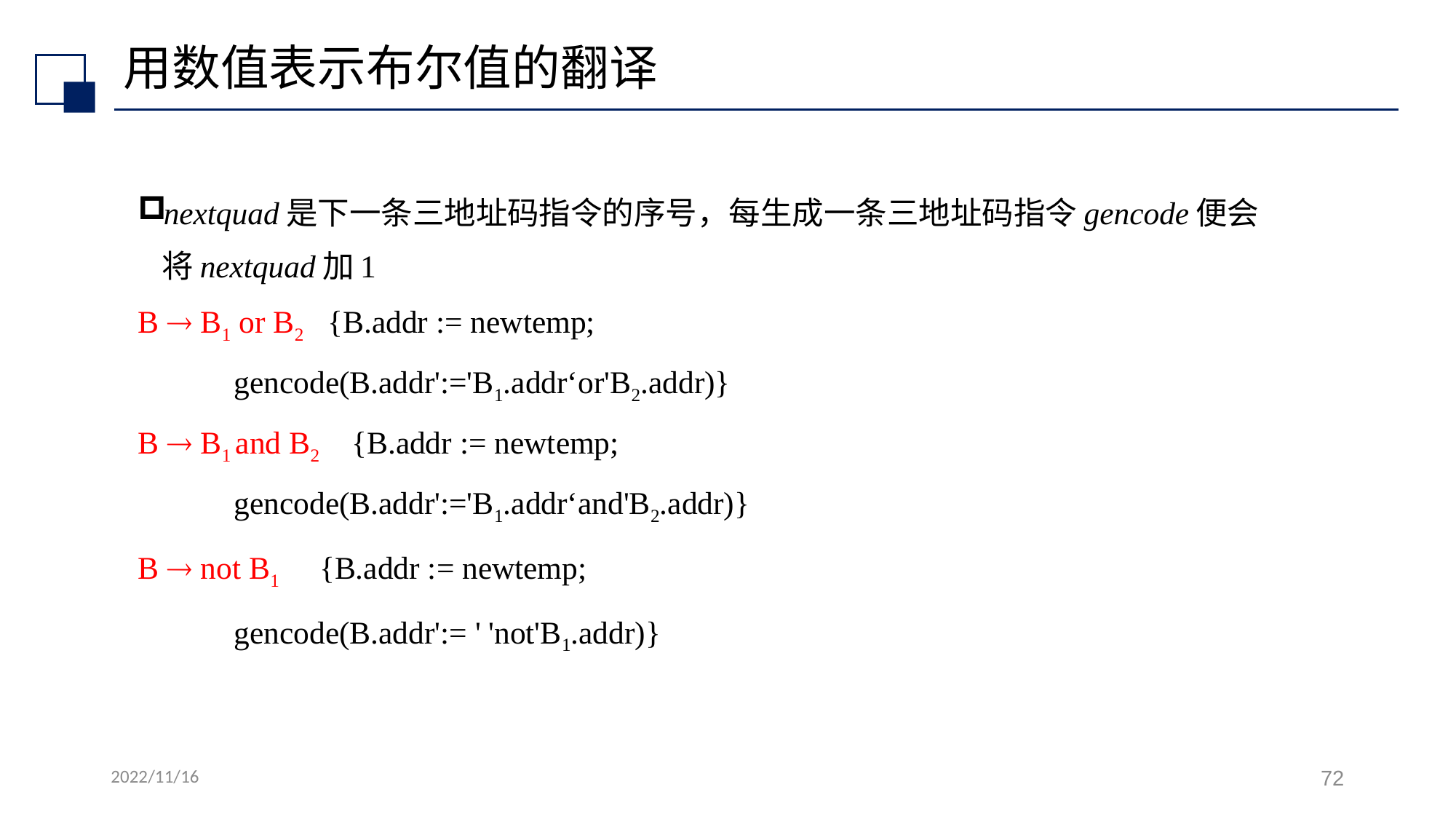

# 用数值表示布尔值的翻译
nextquad是下一条三地址码指令的序号，每生成一条三地址码指令gencode便会将nextquad加1
B → B1 or B2   {B.addr := newtemp;
            gencode(B.addr':='B1.addr‘or'B2.addr)}
B → B1 and B2    {B.addr := newtemp;
            gencode(B.addr':='B1.addr‘and'B2.addr)}
B → not B1     {B.addr := newtemp;
            gencode(B.addr':= ' 'not'B1.addr)}
2022/11/16
72